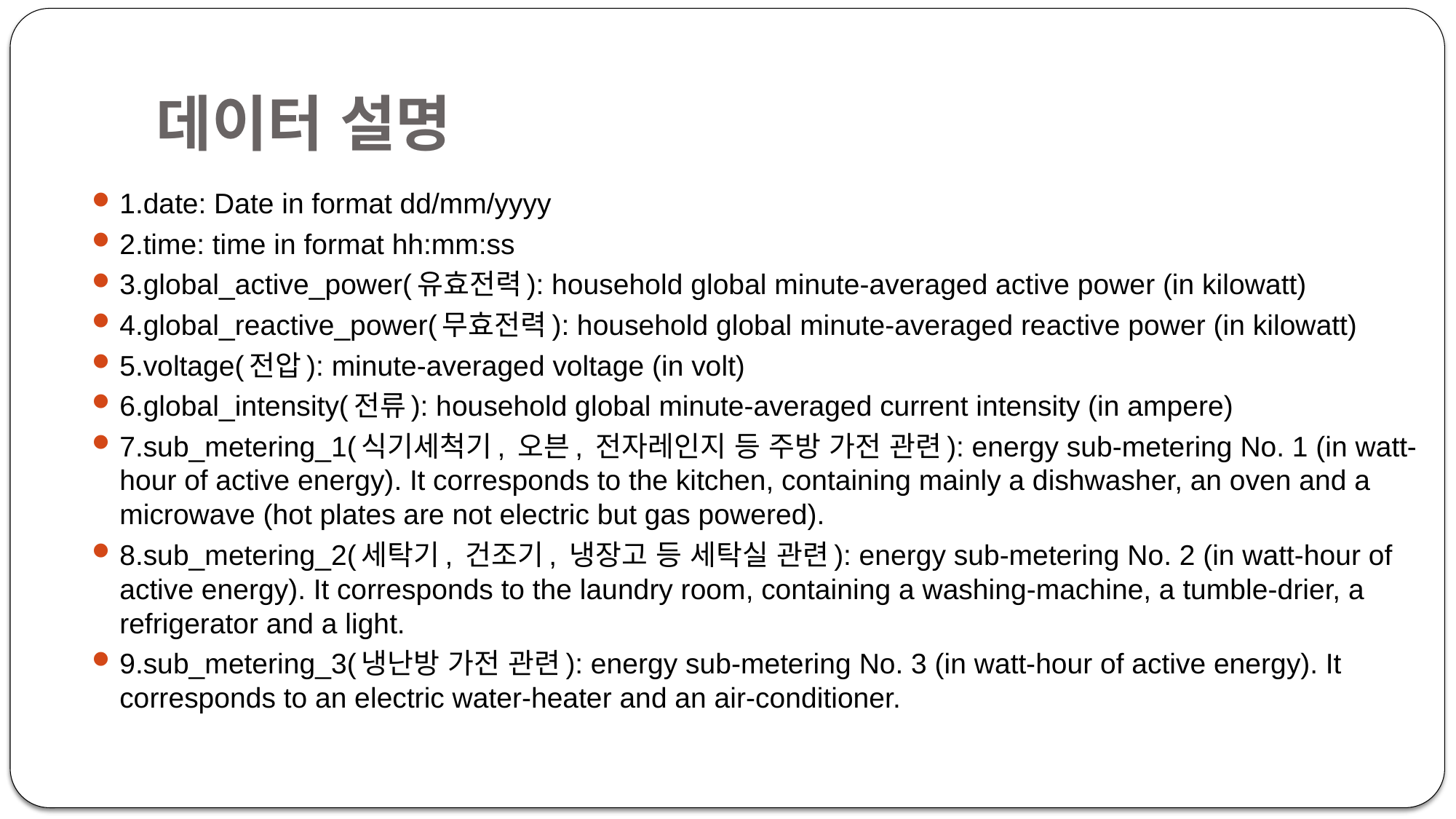

# 데이터 설명
1.date: Date in format dd/mm/yyyy
2.time: time in format hh:mm:ss
3.global_active_power(유효전력): household global minute-averaged active power (in kilowatt)
4.global_reactive_power(무효전력): household global minute-averaged reactive power (in kilowatt)
5.voltage(전압): minute-averaged voltage (in volt)
6.global_intensity(전류): household global minute-averaged current intensity (in ampere)
7.sub_metering_1(식기세척기, 오븐, 전자레인지 등 주방 가전 관련): energy sub-metering No. 1 (in watt-hour of active energy). It corresponds to the kitchen, containing mainly a dishwasher, an oven and a microwave (hot plates are not electric but gas powered).
8.sub_metering_2(세탁기, 건조기, 냉장고 등 세탁실 관련): energy sub-metering No. 2 (in watt-hour of active energy). It corresponds to the laundry room, containing a washing-machine, a tumble-drier, a refrigerator and a light.
9.sub_metering_3(냉난방 가전 관련): energy sub-metering No. 3 (in watt-hour of active energy). It corresponds to an electric water-heater and an air-conditioner.